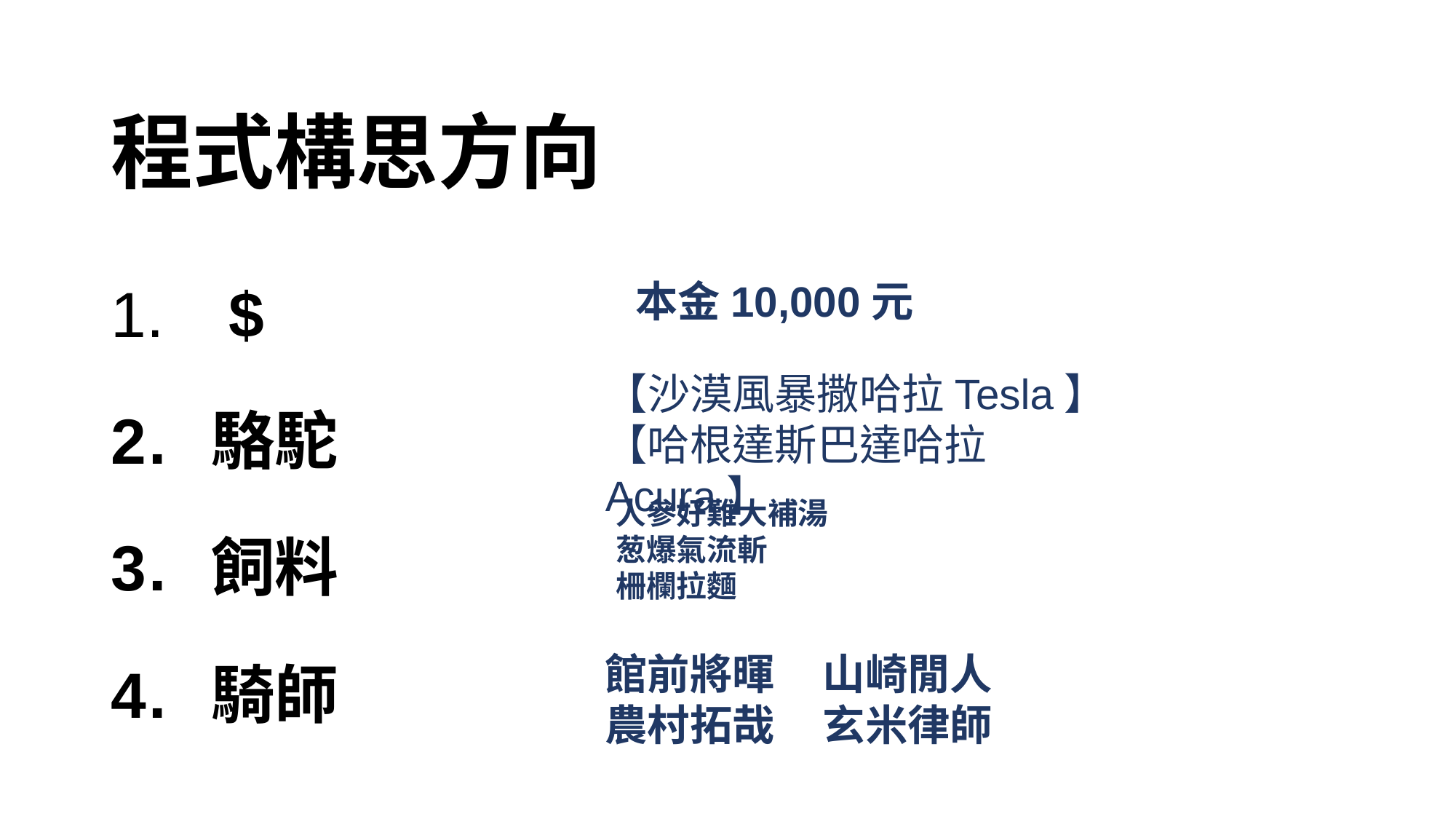

# 程式構思方向
 $
駱駝
飼料
騎師

 本金10,000元
【沙漠風暴撒哈拉Tesla】
【哈根達斯巴達哈拉Acura】
人參好難大補湯
葱爆氣流斬
柵欄拉麵
館前將暉     山崎閒人
農村拓哉     玄米律師